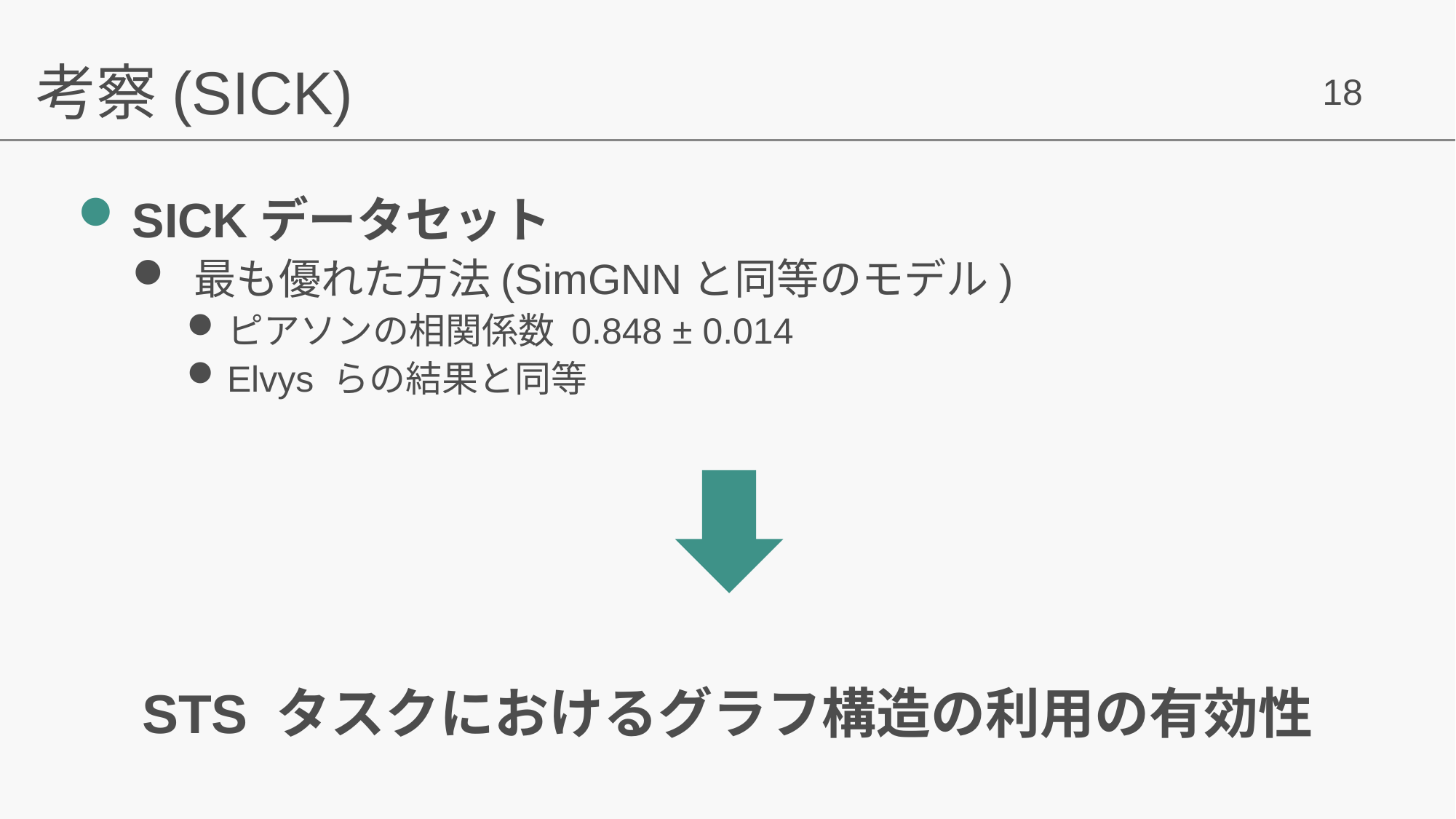

考察(SICK)

SICKデータセット
 最も優れた方法(SimGNNと同等のモデル)
ピアソンの相関係数 0.848 ± 0.014
Elvys らの結果と同等

STS タスクにおけるグラフ構造の利用の有効性